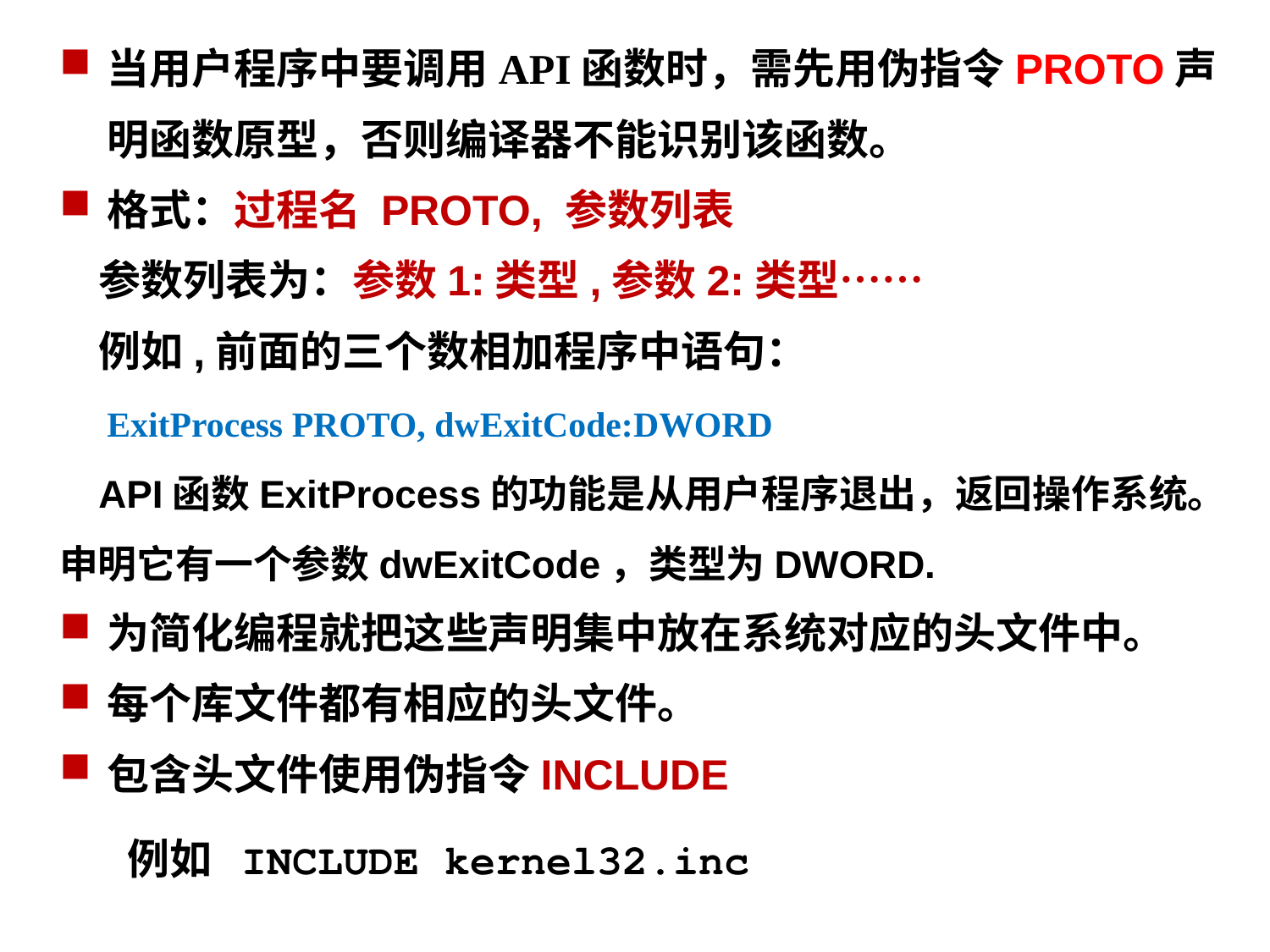

当用户程序中要调用API函数时，需先用伪指令PROTO声明函数原型，否则编译器不能识别该函数。
格式：过程名 PROTO, 参数列表
   参数列表为：参数1:类型,参数2:类型……
   例如,前面的三个数相加程序中语句：
    ExitProcess PROTO, dwExitCode:DWORD
    API函数ExitProcess的功能是从用户程序退出，返回操作系统。申明它有一个参数dwExitCode，类型为DWORD.
为简化编程就把这些声明集中放在系统对应的头文件中。
每个库文件都有相应的头文件。
包含头文件使用伪指令INCLUDE
例如  INCLUDE kernel32.inc